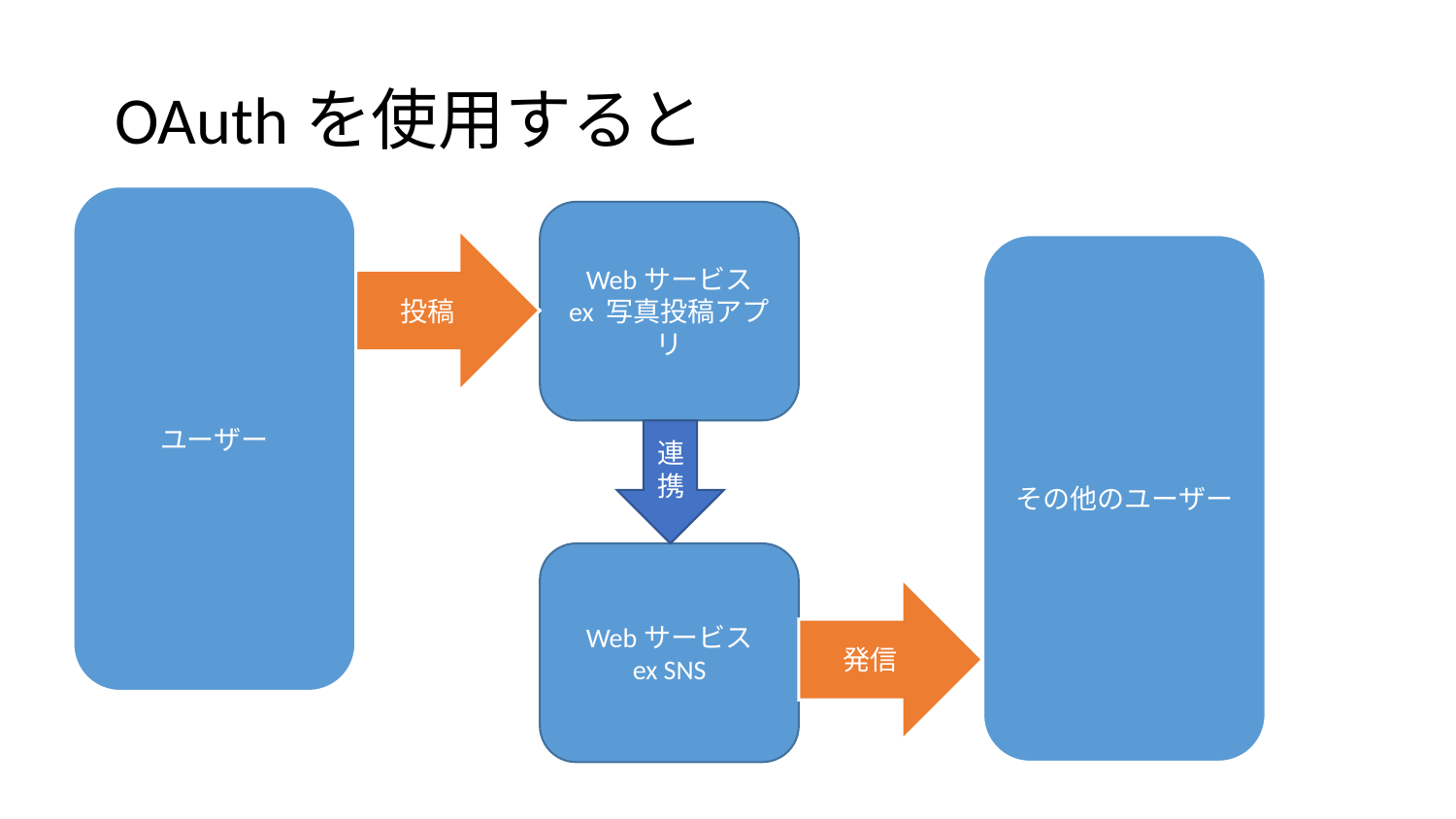

# OAuthを使用すると
ユーザー
Webサービス
ex 写真投稿アプリ
投稿
その他のユーザー
連携
Webサービス
ex SNS
発信